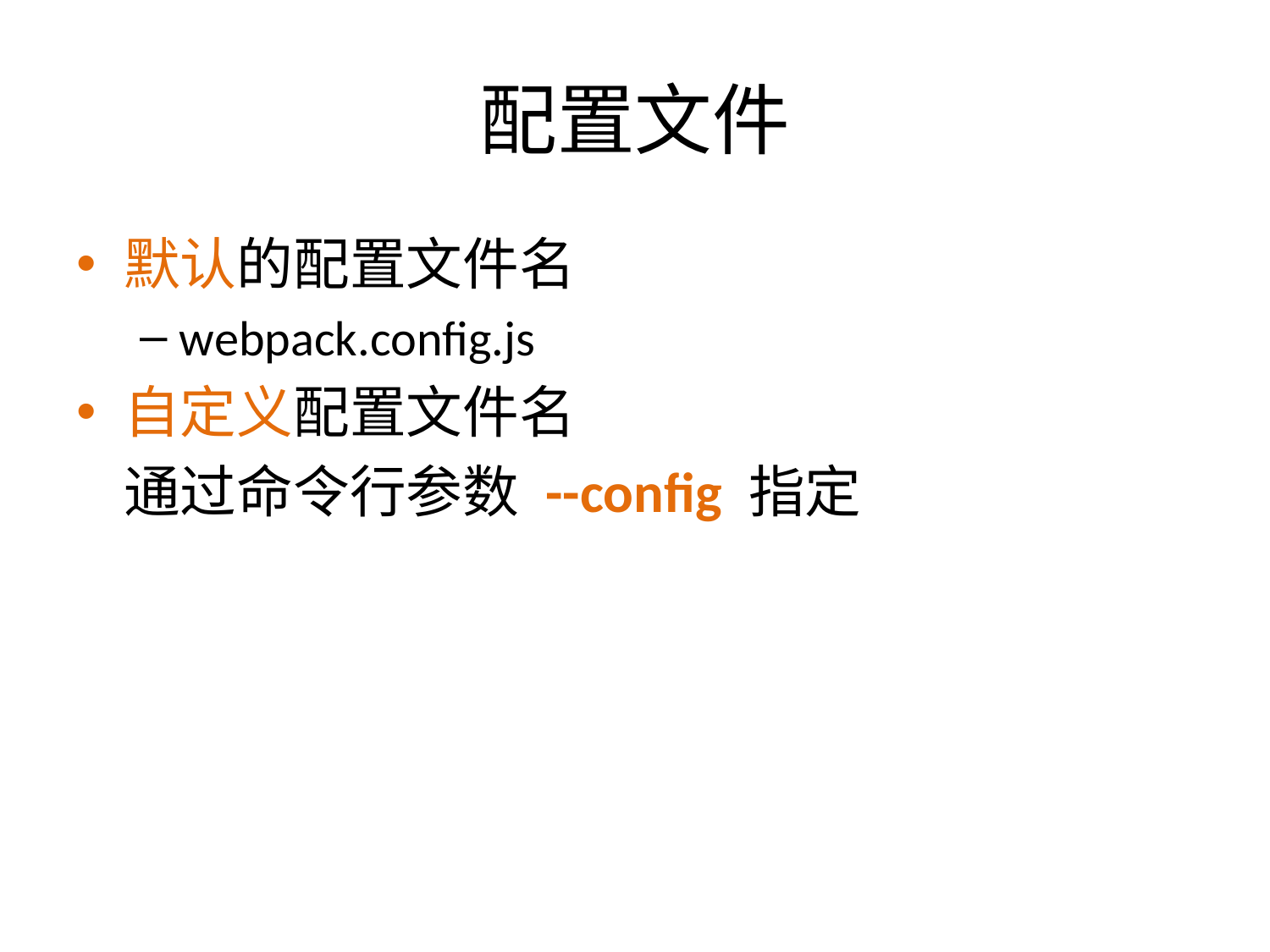

# 配置文件
默认的配置文件名
webpack.config.js
自定义配置文件名
	通过命令行参数 --config 指定